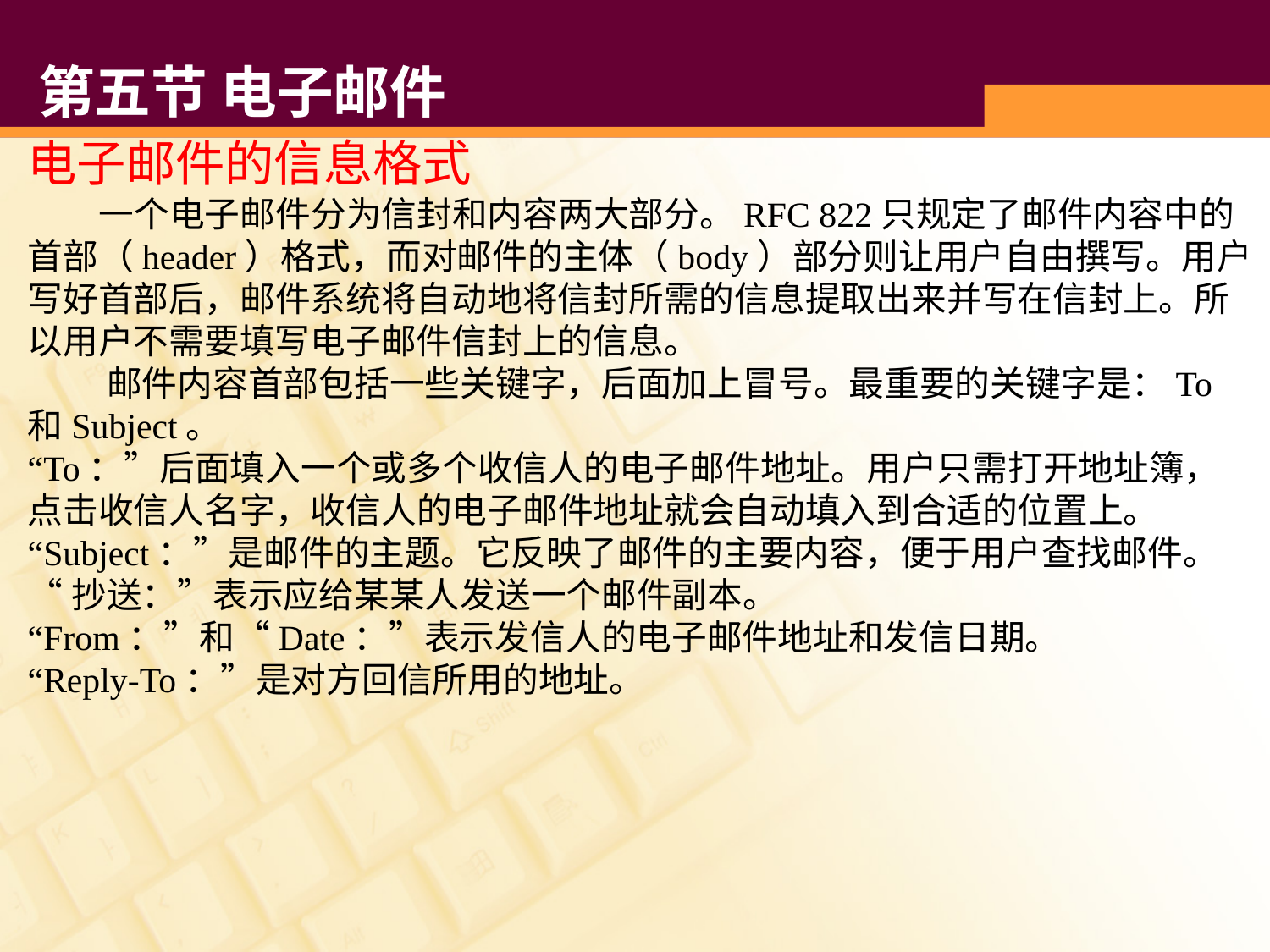

# 第五节 电子邮件
电子邮件的信息格式
        一个电子邮件分为信封和内容两大部分。RFC 822只规定了邮件内容中的首部（header）格式，而对邮件的主体（body）部分则让用户自由撰写。用户写好首部后，邮件系统将自动地将信封所需的信息提取出来并写在信封上。所以用户不需要填写电子邮件信封上的信息。
         邮件内容首部包括一些关键字，后面加上冒号。最重要的关键字是：To和Subject。
“To：”后面填入一个或多个收信人的电子邮件地址。用户只需打开地址簿，点击收信人名字，收信人的电子邮件地址就会自动填入到合适的位置上。
“Subject：”是邮件的主题。它反映了邮件的主要内容，便于用户查找邮件。
“抄送：”表示应给某某人发送一个邮件副本。
“From：”和“Date：”表示发信人的电子邮件地址和发信日期。
“Reply-To：”是对方回信所用的地址。